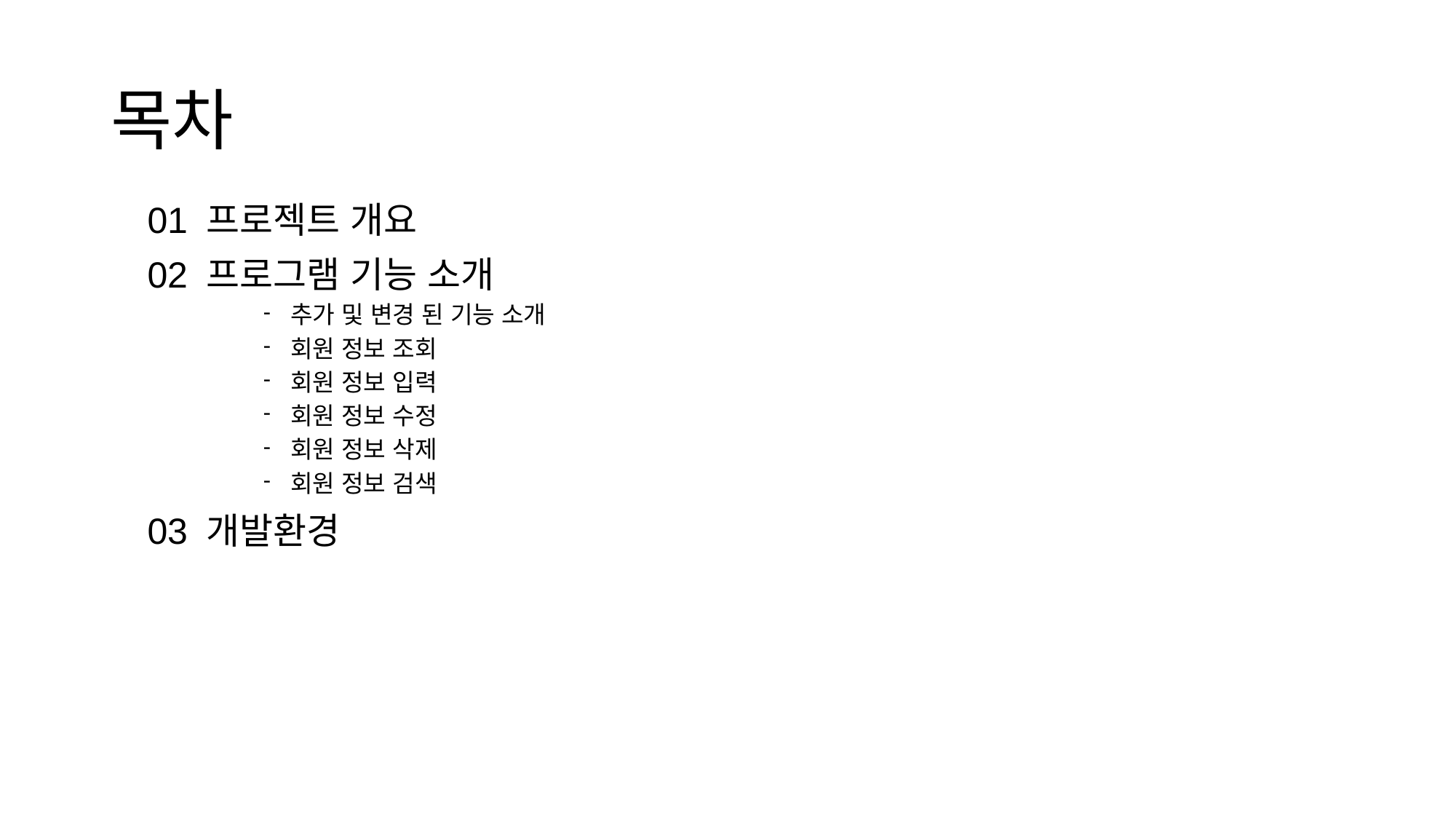

# 목차
01 프로젝트 개요
02 프로그램 기능 소개
추가 및 변경 된 기능 소개
회원 정보 조회
회원 정보 입력
회원 정보 수정
회원 정보 삭제
회원 정보 검색
03 개발환경